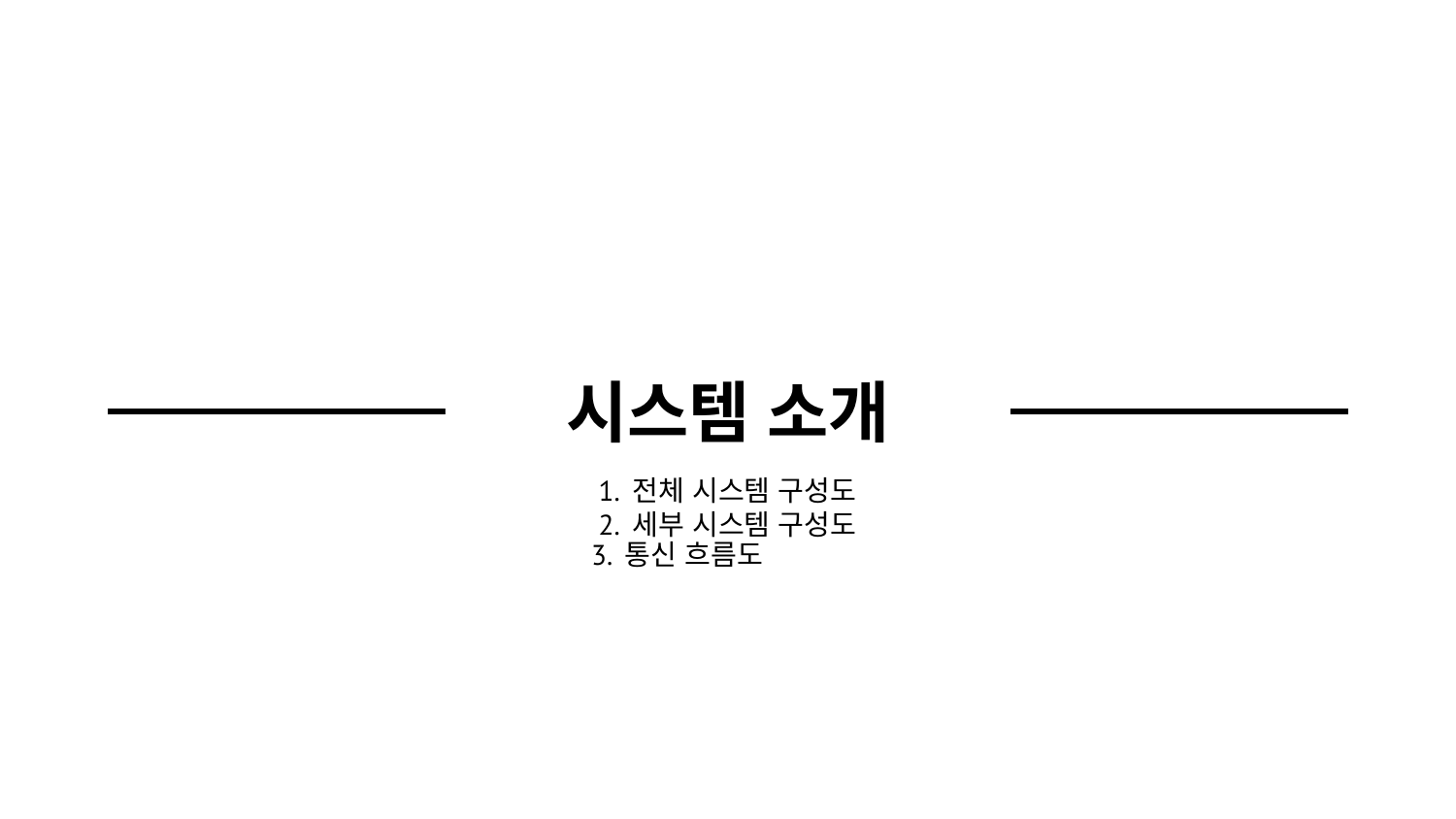

시스템 소개
1. 전체 시스템 구성도
2. 세부 시스템 구성도
3. 통신 흐름도